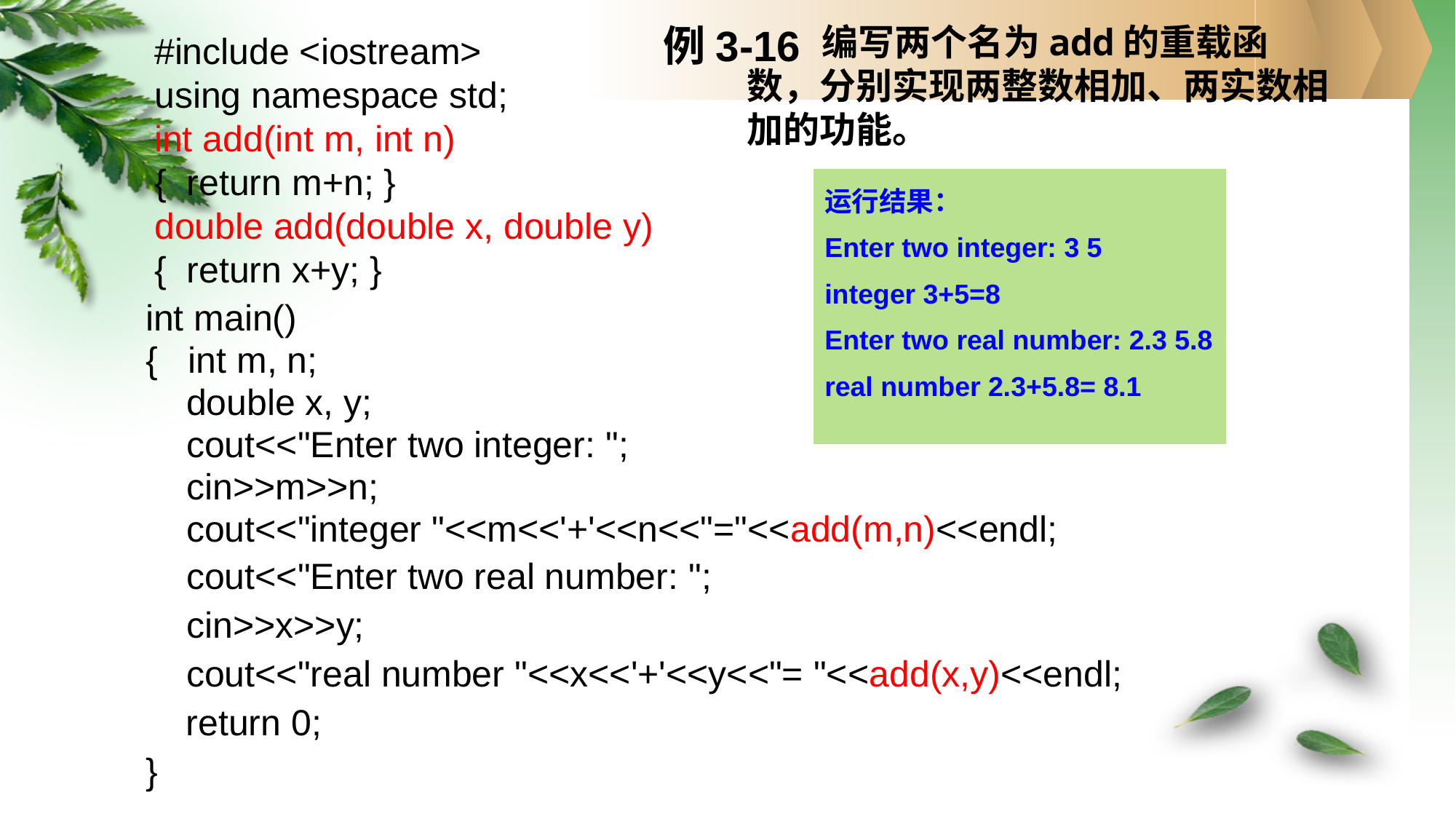

# 例3-16
编写两个名为add的重载函数，分别实现两整数相加、两实数相加的功能。

#include <iostream>
using namespace std;
int add(int m, int n)
{  return m+n; }
double add(double x, double y)
{  return x+y; }
运行结果：
Enter two integer: 3 5
integer 3+5=8
Enter two real number: 2.3 5.8
real number 2.3+5.8= 8.1
int main()
{   int m, n;
	double x, y;
	cout<<"Enter two integer: ";
	cin>>m>>n;
	cout<<"integer "<<m<<'+'<<n<<"="<<add(m,n)<<endl;
	cout<<"Enter two real number: ";
	cin>>x>>y;
	cout<<"real number "<<x<<'+'<<y<<"= "<<add(x,y)<<endl;
    return 0;
}